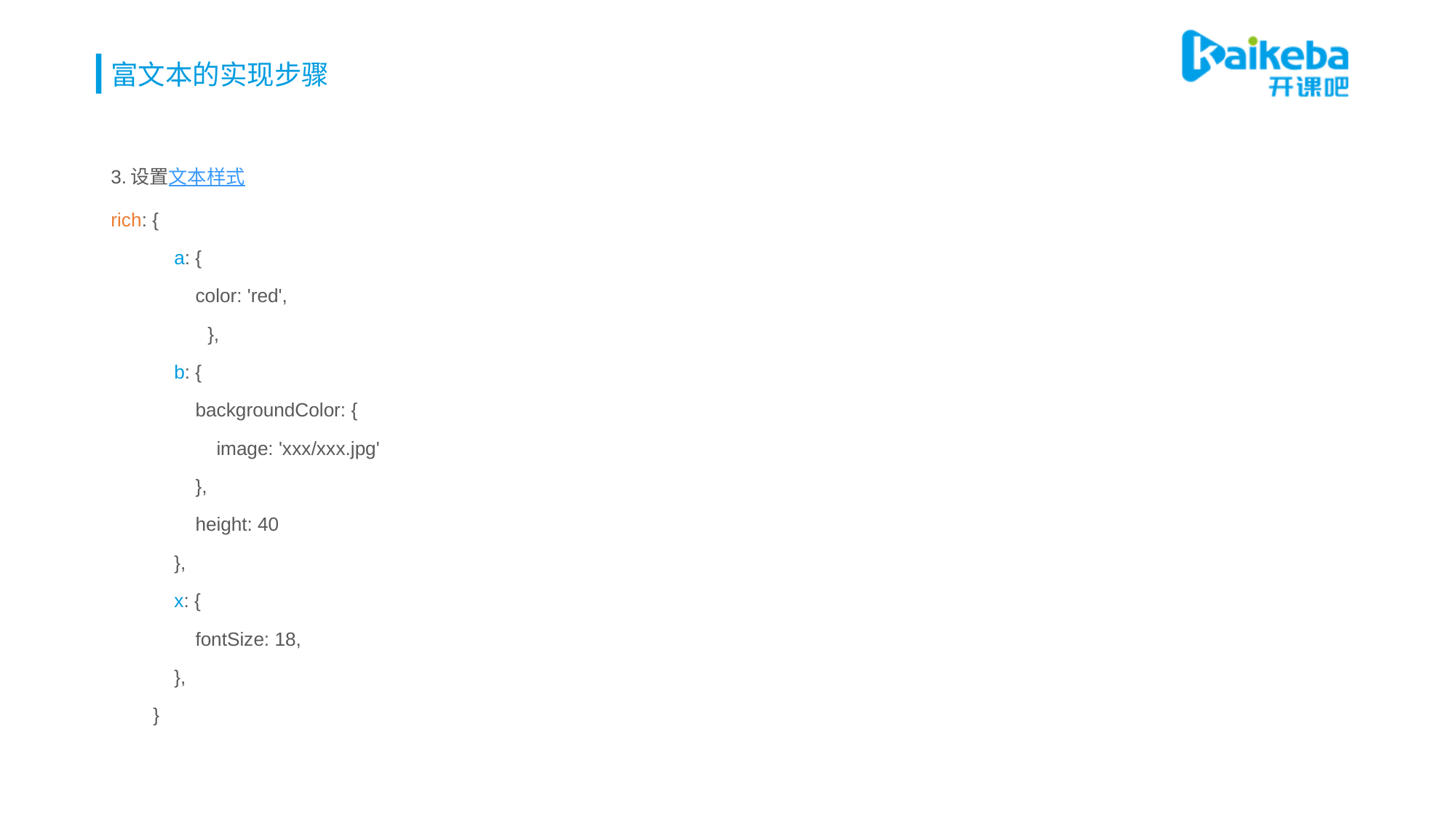

# 富文本的实现步骤
3.设置文本样式
rich: {
            a: {
                color: 'red',
	  },
            b: {
                backgroundColor: {
                    image: 'xxx/xxx.jpg'
                },
                height: 40
            },
            x: {
                fontSize: 18,
            },
        }